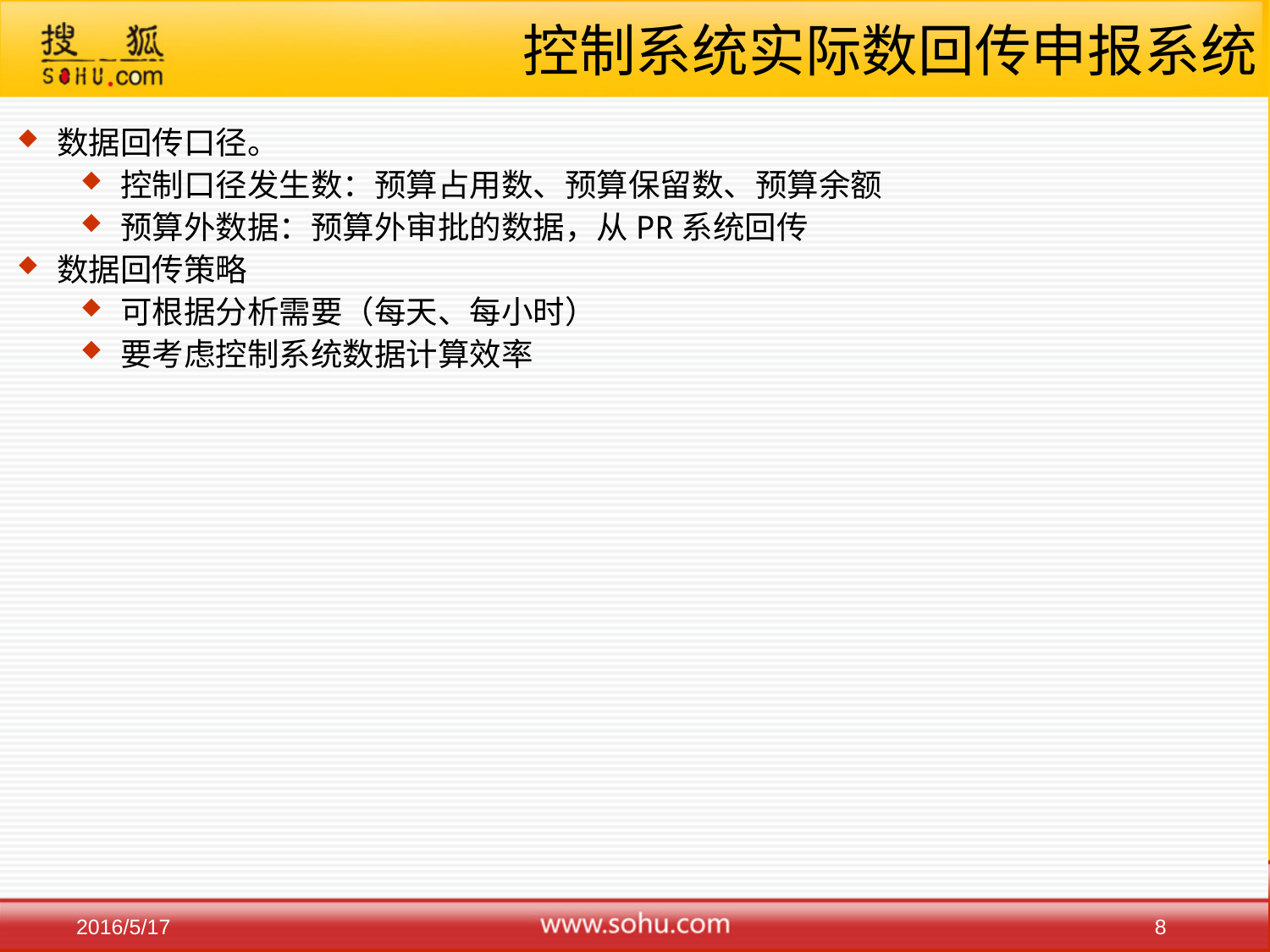

# 控制系统实际数回传申报系统
数据回传口径。
控制口径发生数：预算占用数、预算保留数、预算余额
预算外数据：预算外审批的数据，从PR系统回传
数据回传策略
可根据分析需要（每天、每小时）
要考虑控制系统数据计算效率

8